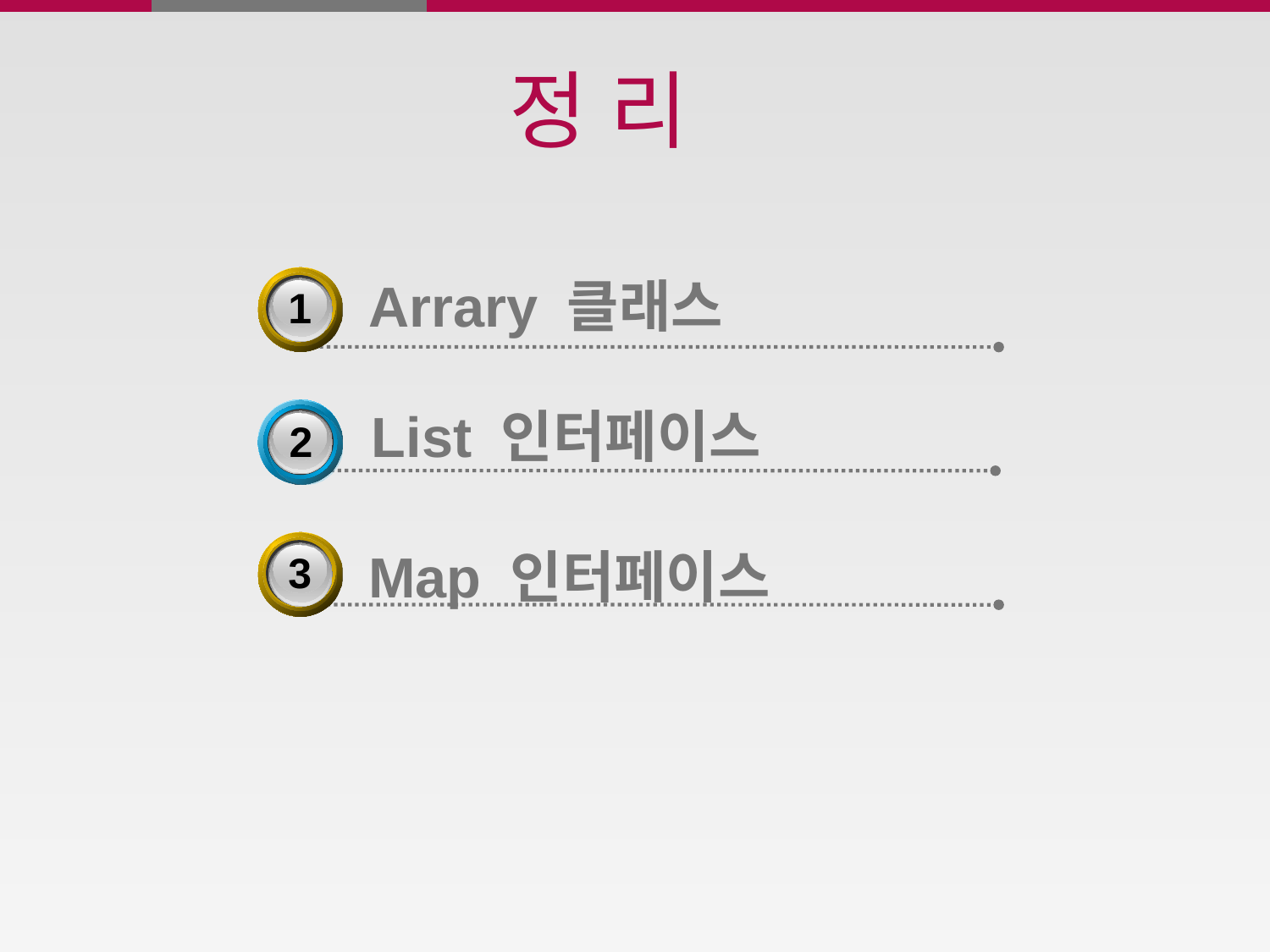

# 정 리
Arrary 클래스

3

1

List 인터페이스

2

3

3
Map 인터페이스